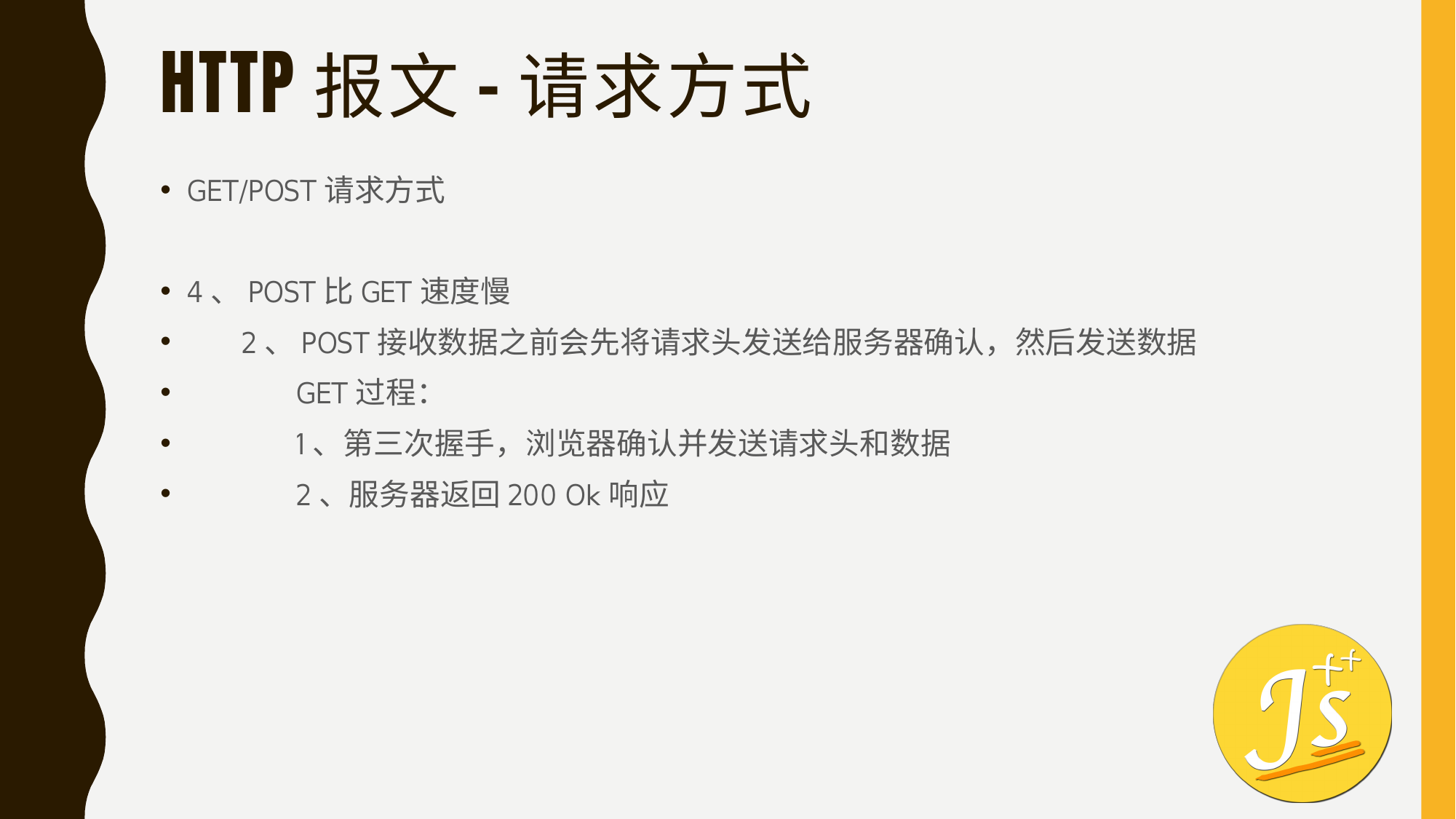

# HTTP报文-请求方式
GET/POST请求方式

4、POST比GET速度慢
      2、POST接收数据之前会先将请求头发送给服务器确认，然后发送数据
            GET过程：
            1、第三次握手，浏览器确认并发送请求头和数据
            2、服务器返回200 Ok响应